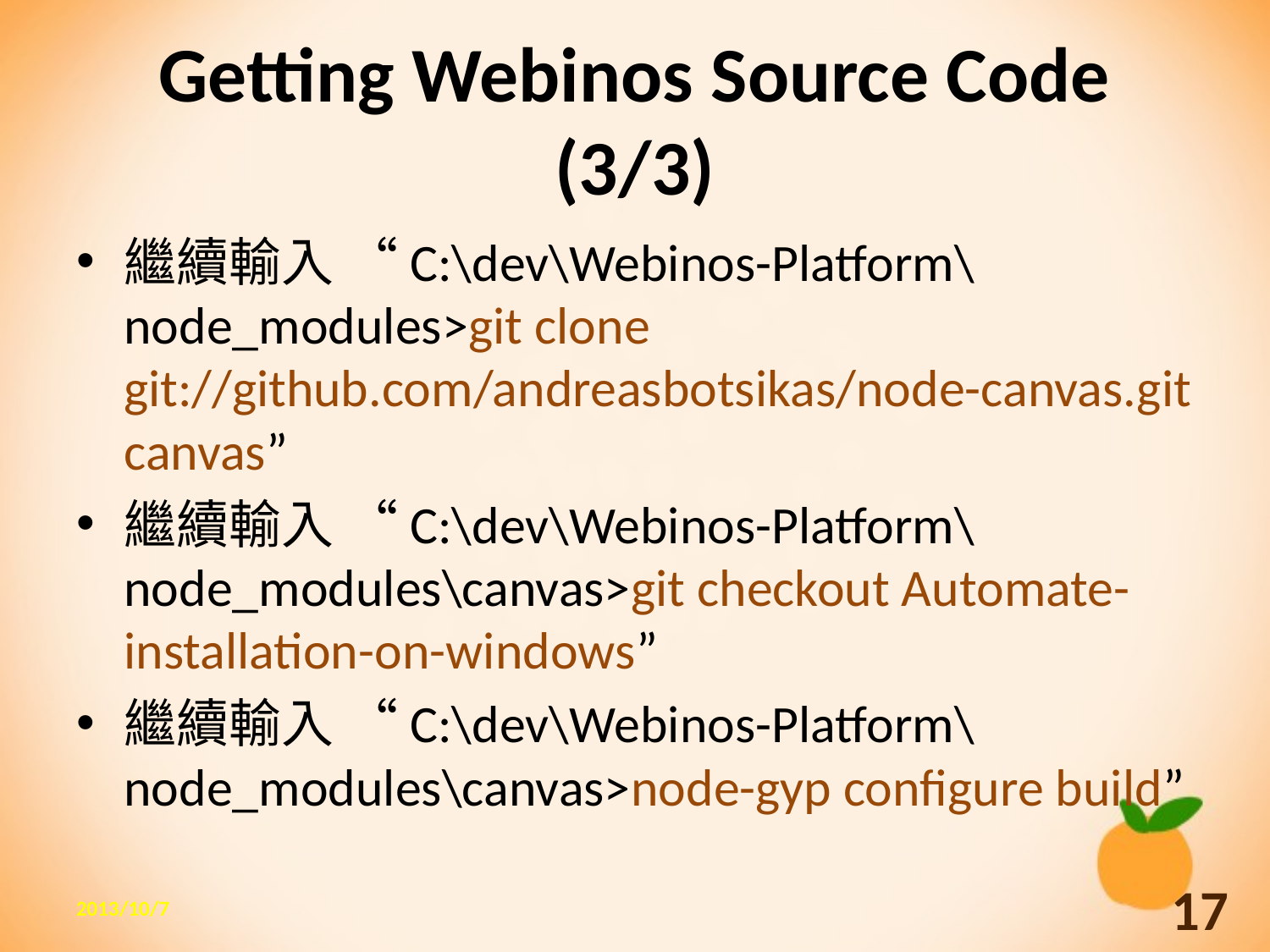

# Getting Webinos Source Code (3/3)
繼續輸入 “C:\dev\Webinos-Platform\node_modules>git clone git://github.com/andreasbotsikas/node-canvas.git canvas”
繼續輸入 “C:\dev\Webinos-Platform\node_modules\canvas>git checkout Automate-installation-on-windows”
繼續輸入 “C:\dev\Webinos-Platform\node_modules\canvas>node-gyp configure build”

2013/10/7
17